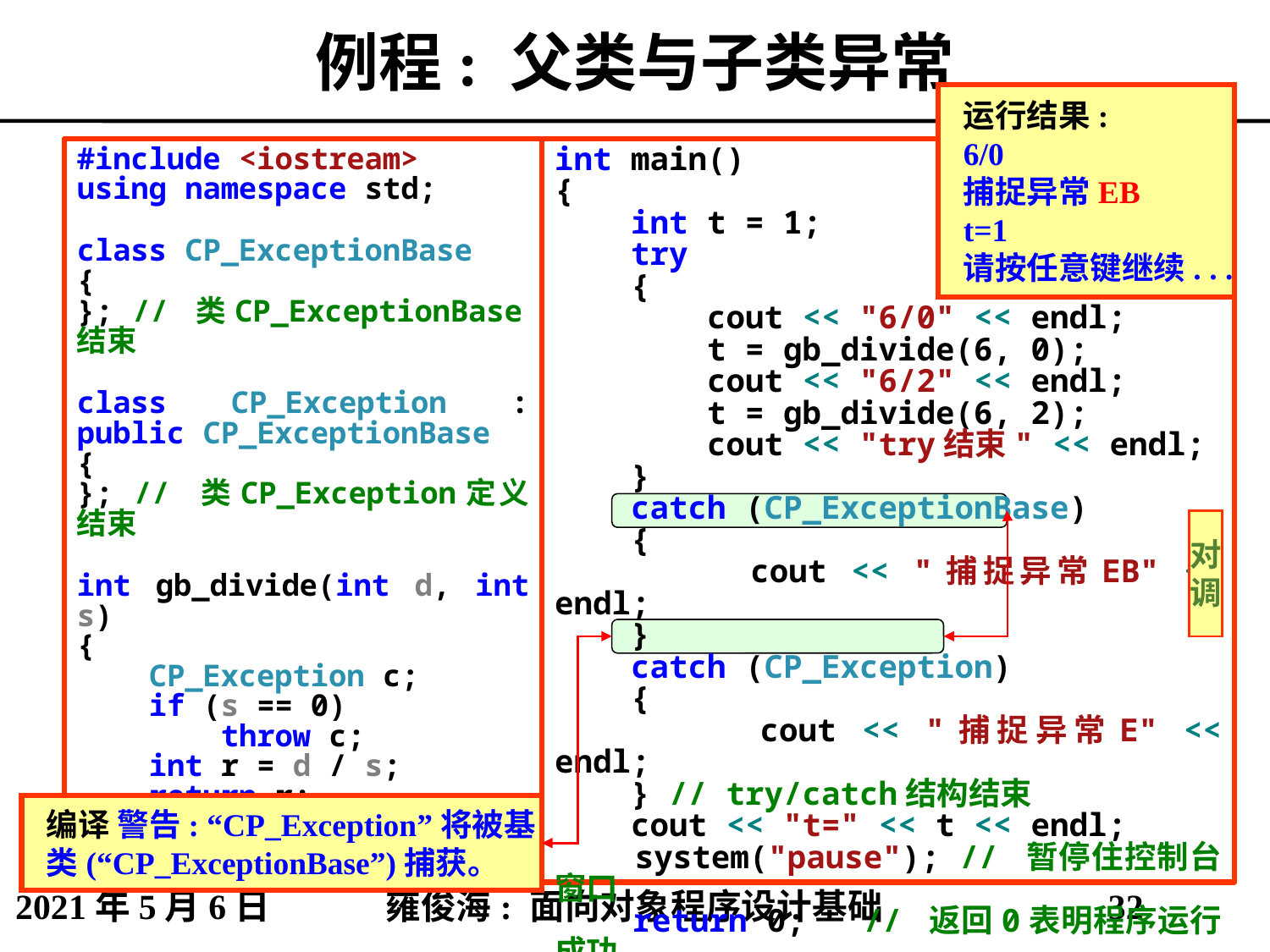

# 例程: 父类与子类异常
运行结果:
6/0
捕捉异常EB
t=1
请按任意键继续. . .

#include <iostream>
using namespace std;

class CP_ExceptionBase
{
}; // 类CP_ExceptionBase结束

class CP_Exception : public CP_ExceptionBase
{
}; // 类CP_Exception定义结束

int gb_divide(int d, int s)
{
    CP_Exception c;
    if (s == 0)
        throw c;
    int r = d / s;
    return r;
} // 函数gb_divide定义结束
int main()
{
    int t = 1;
    try
    {
        cout << "6/0" << endl;
        t = gb_divide(6, 0);
        cout << "6/2" << endl;
        t = gb_divide(6, 2);
        cout << "try结束" << endl;
    }
    catch (CP_ExceptionBase)
    {
        cout << "捕捉异常EB" << endl;
    }
    catch (CP_Exception)
    {
        cout << "捕捉异常E" << endl;
    } // try/catch结构结束
    cout << "t=" << t << endl;
    system("pause"); // 暂停住控制台窗口
    return 0;   // 返回0表明程序运行成功
} // 函数main结束

对调

编译 警告: “CP_Exception”将被基类(“CP_ExceptionBase”)捕获。
2021年5月6日
雍俊海: 面向对象程序设计基础
32